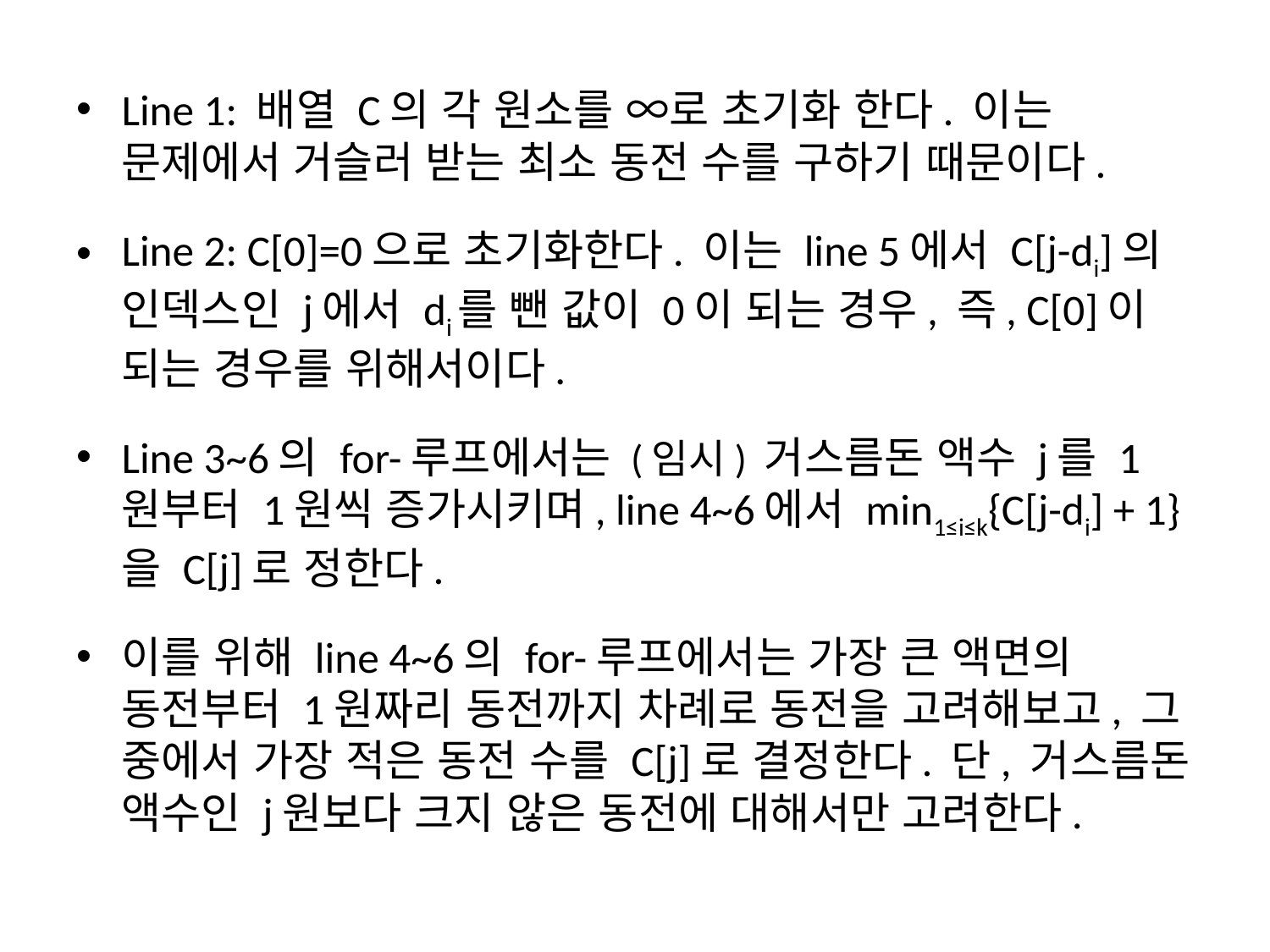

Line 1: 배열 C의 각 원소를 ∞로 초기화 한다. 이는 문제에서 거슬러 받는 최소 동전 수를 구하기 때문이다.
Line 2: C[0]=0으로 초기화한다. 이는 line 5에서 C[j-di]의 인덱스인 j에서 di를 뺀 값이 0이 되는 경우, 즉, C[0]이 되는 경우를 위해서이다.
Line 3~6의 for-루프에서는 (임시) 거스름돈 액수 j를 1원부터 1원씩 증가시키며, line 4~6에서 min1≤i≤k{C[j-di] + 1}을 C[j]로 정한다.
이를 위해 line 4~6의 for-루프에서는 가장 큰 액면의 동전부터 1원짜리 동전까지 차례로 동전을 고려해보고, 그 중에서 가장 적은 동전 수를 C[j]로 결정한다. 단, 거스름돈 액수인 j원보다 크지 않은 동전에 대해서만 고려한다.